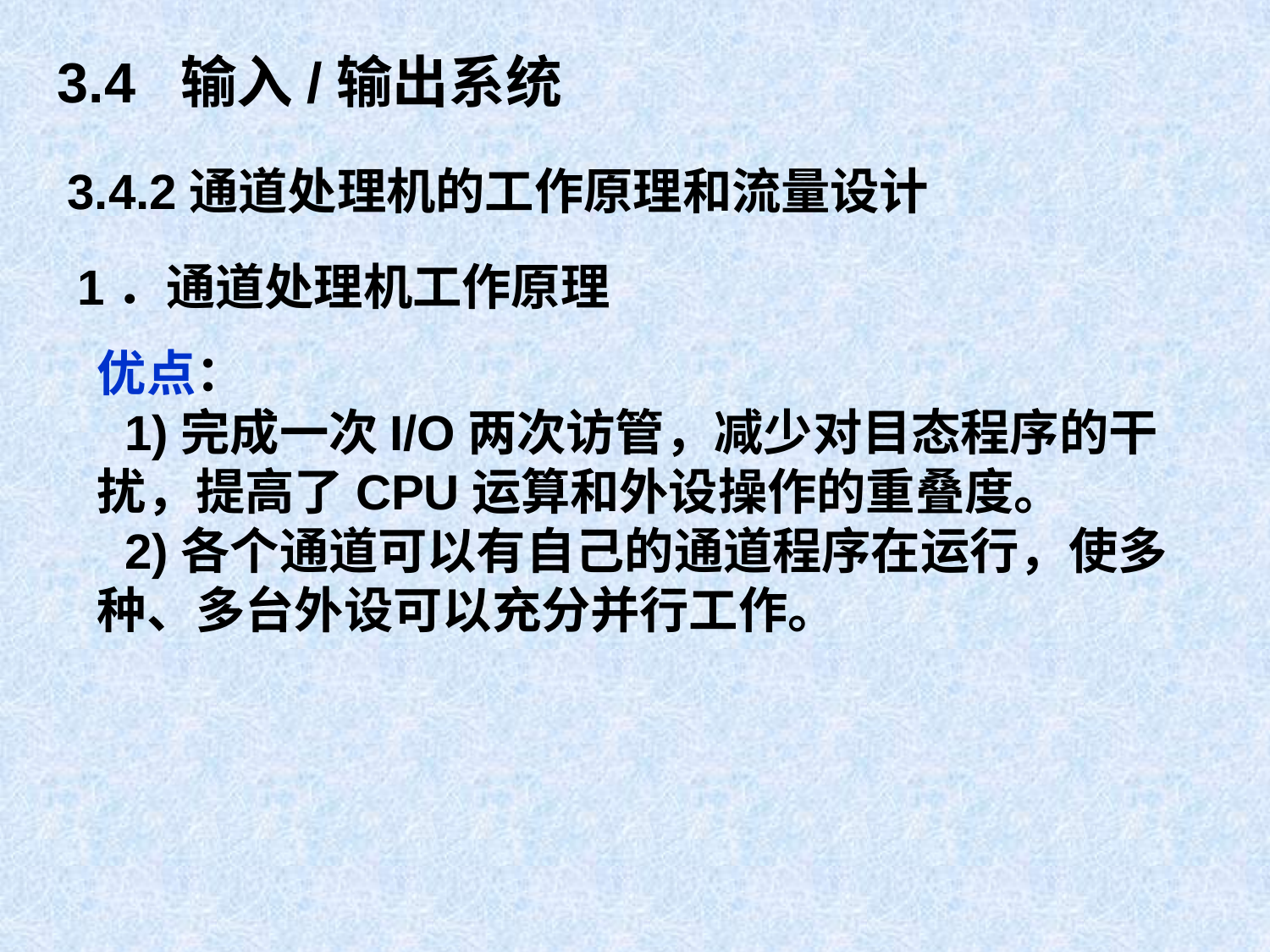

3.4  输入/输出系统
3.4.2通道处理机的工作原理和流量设计
1．通道处理机工作原理
优点：
  1)完成一次I/O两次访管，减少对目态程序的干扰，提高了CPU运算和外设操作的重叠度。
  2)各个通道可以有自己的通道程序在运行，使多种、多台外设可以充分并行工作。